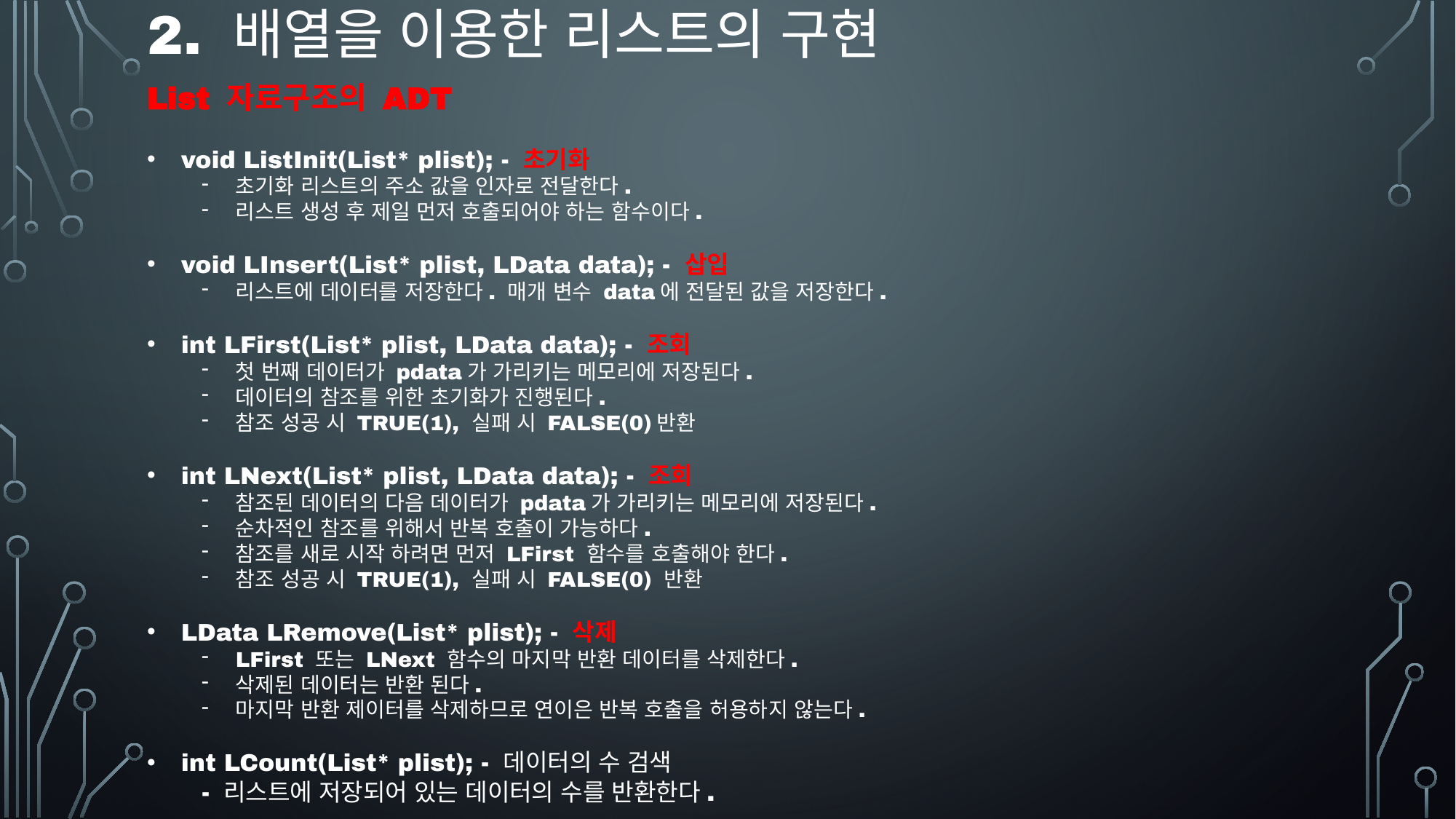

# 2. 배열을 이용한 리스트의 구현
List 자료구조의 ADT

void ListInit(List* plist); - 초기화
초기화 리스트의 주소 값을 인자로 전달한다.
리스트 생성 후 제일 먼저 호출되어야 하는 함수이다.

void LInsert(List* plist, LData data); - 삽입
리스트에 데이터를 저장한다. 매개 변수 data에 전달된 값을 저장한다.

int LFirst(List* plist, LData data); - 조회
첫 번째 데이터가 pdata가 가리키는 메모리에 저장된다.
데이터의 참조를 위한 초기화가 진행된다.
참조 성공 시 TRUE(1), 실패 시 FALSE(0)반환

int LNext(List* plist, LData data); - 조회
참조된 데이터의 다음 데이터가 pdata가 가리키는 메모리에 저장된다.
순차적인 참조를 위해서 반복 호출이 가능하다.
참조를 새로 시작 하려면 먼저 LFirst 함수를 호출해야 한다.
참조 성공 시 TRUE(1), 실패 시 FALSE(0) 반환

LData LRemove(List* plist); - 삭제
LFirst 또는 LNext 함수의 마지막 반환 데이터를 삭제한다.
삭제된 데이터는 반환 된다.
마지막 반환 제이터를 삭제하므로 연이은 반복 호출을 허용하지 않는다.

int LCount(List* plist); - 데이터의 수 검색
- 리스트에 저장되어 있는 데이터의 수를 반환한다.